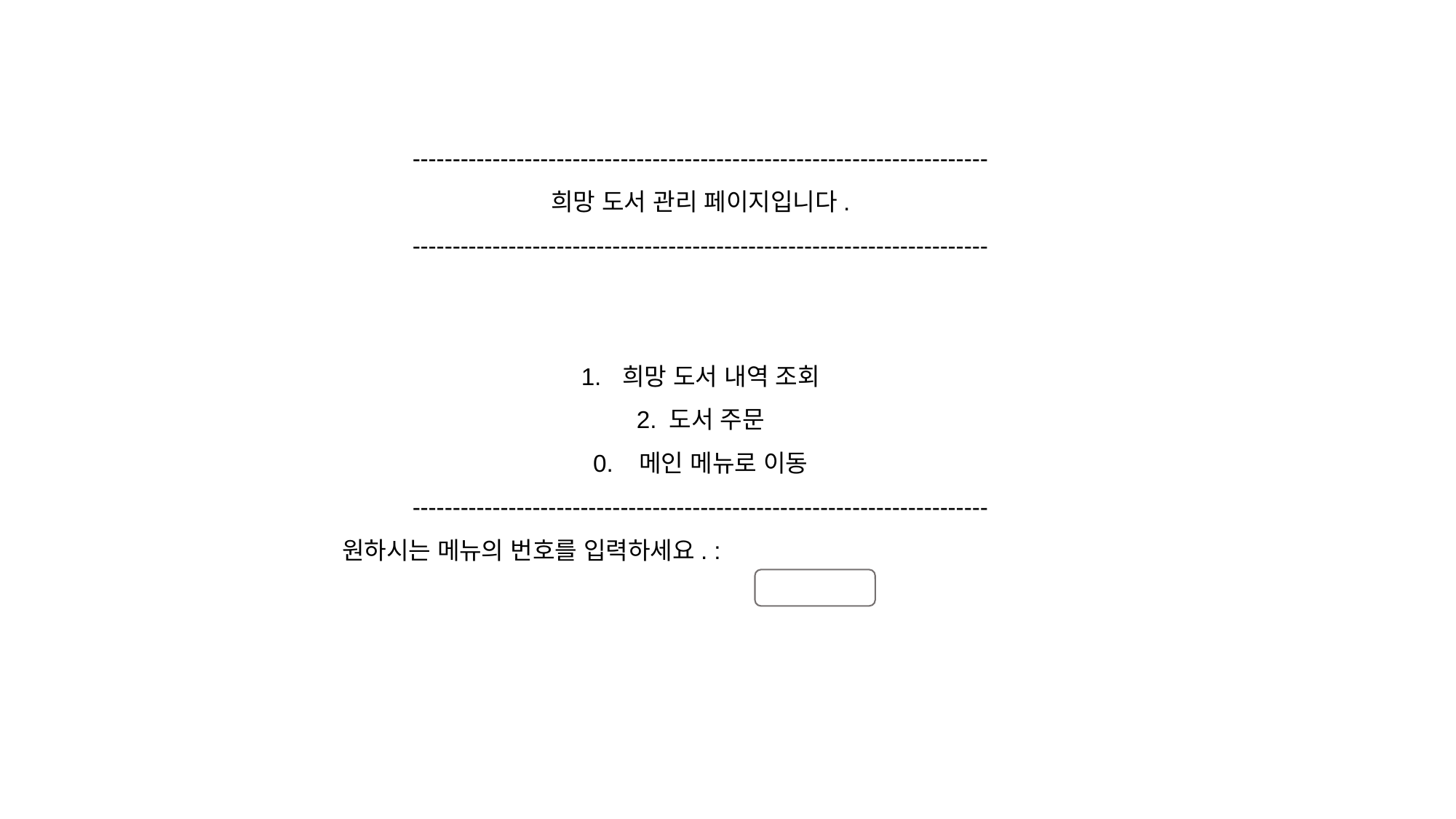

------------------------------------------------------------------------
희망 도서 관리 페이지입니다.
------------------------------------------------------------------------

희망 도서 내역 조회
2. 도서 주문
0.   메인 메뉴로 이동
------------------------------------------------------------------------
원하시는 메뉴의 번호를 입력하세요. :